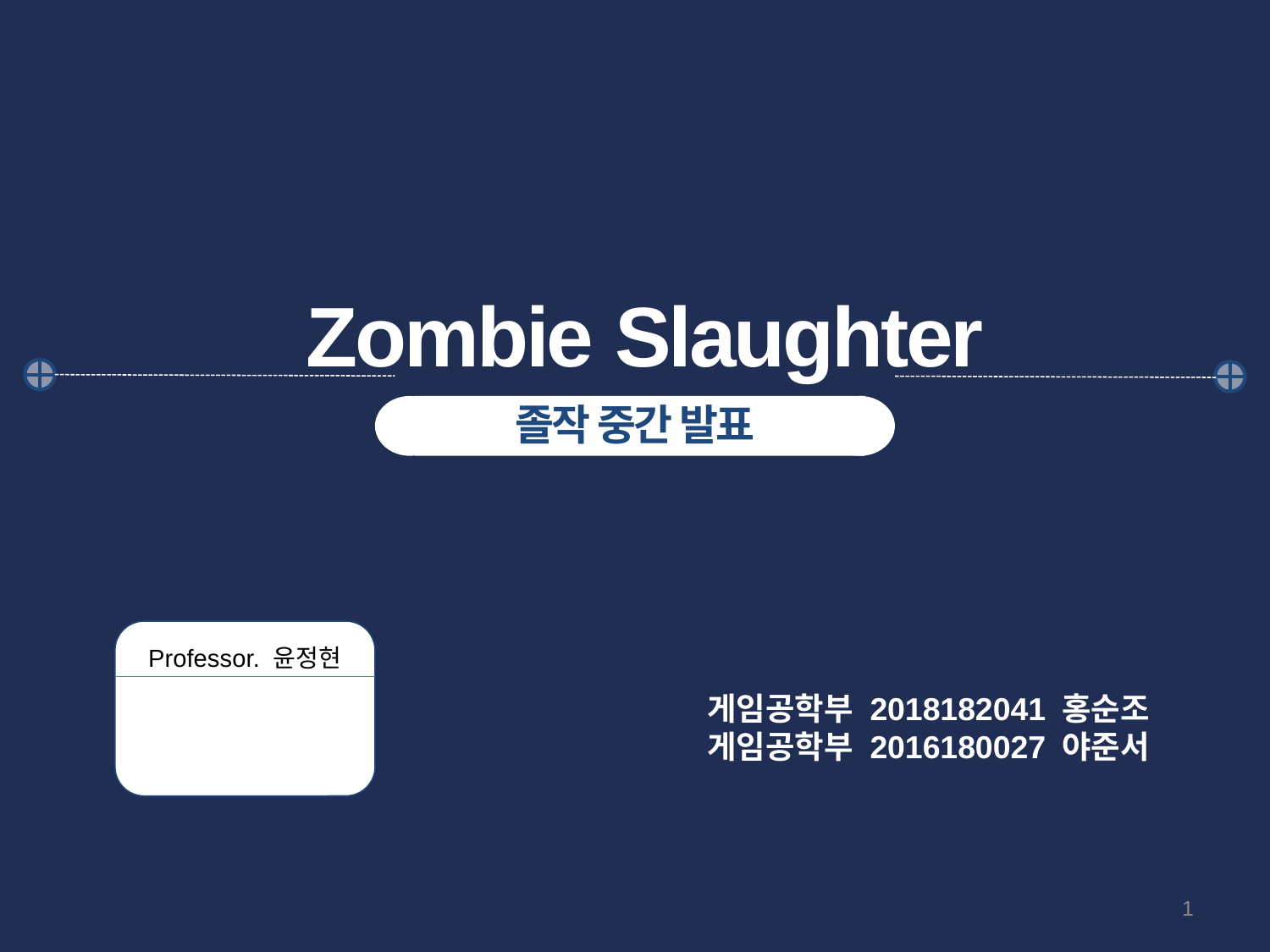

Zombie Slaughter

졸작 중간 발표

Professor. 윤정현

게임공학부 2018182041 홍순조
게임공학부 2016180027 야준서
1